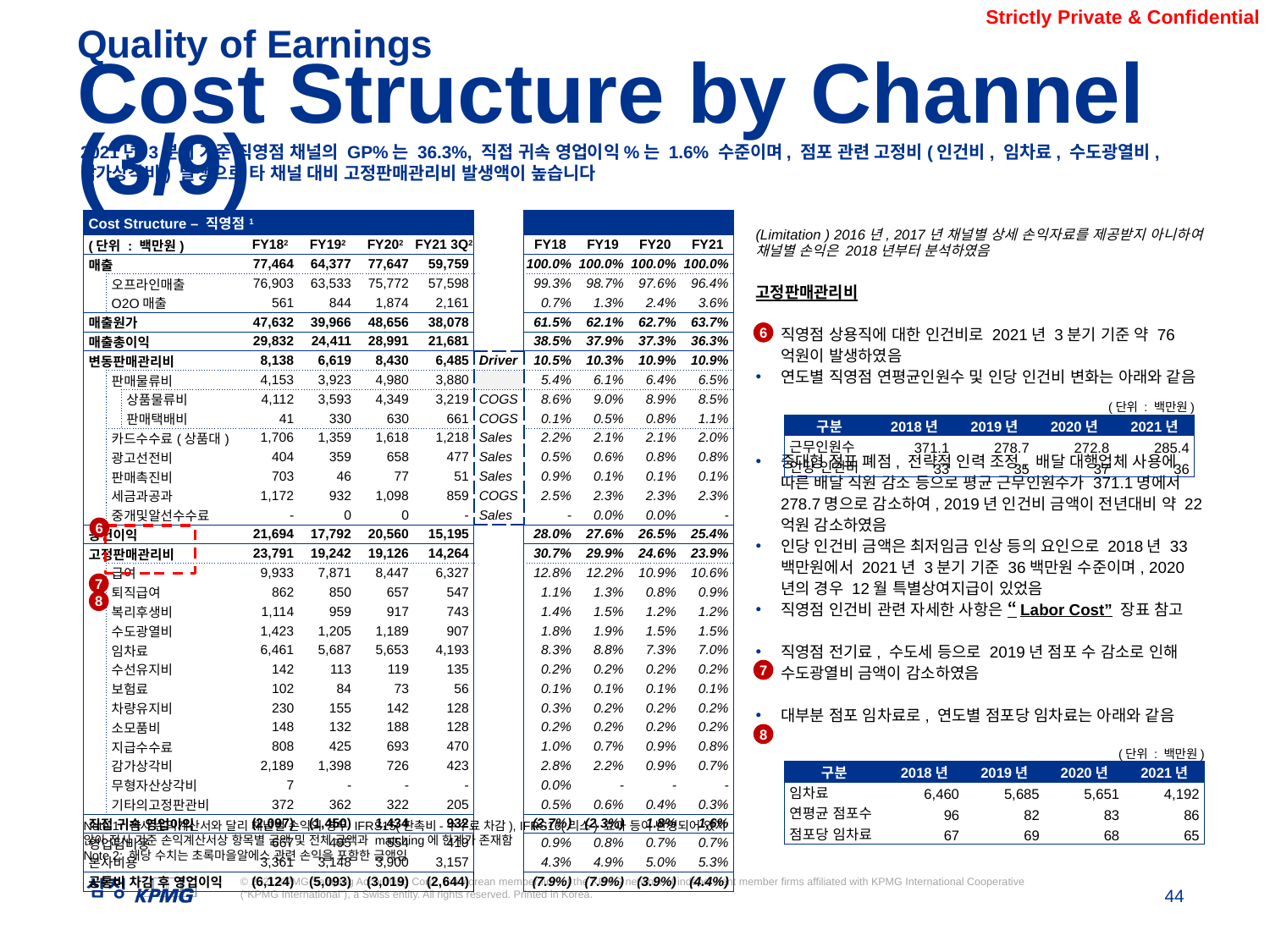

Quality of Earnings
Cost Structure by Channel (3/9)
2021년 3분기 기준 직영점 채널의 GP%는 36.3%, 직접 귀속 영업이익%는 1.6% 수준이며, 점포 관련 고정비(인건비, 임차료, 수도광열비, 감가상각비) 발생으로 타 채널 대비 고정판매관리비 발생액이 높습니다

| Cost Structure – 직영점1 |  |  |  |  |  |  |  |  |  |  |  |
| --- | --- | --- | --- | --- | --- | --- | --- | --- | --- | --- | --- |
| (단위 : 백만원) |  |  | FY182 | FY192 | FY202 | FY21 3Q2 |  | FY18 | FY19 | FY20 | FY21 |
| 매출 |  |  | 77,464 | 64,377 | 77,647 | 59,759 |  | 100.0% | 100.0% | 100.0% | 100.0% |
|  | 오프라인매출 |  | 76,903 | 63,533 | 75,772 | 57,598 |  | 99.3% | 98.7% | 97.6% | 96.4% |
|  | O2O매출 |  | 561 | 844 | 1,874 | 2,161 |  | 0.7% | 1.3% | 2.4% | 3.6% |
| 매출원가 |  |  | 47,632 | 39,966 | 48,656 | 38,078 |  | 61.5% | 62.1% | 62.7% | 63.7% |
| 매출총이익 |  |  | 29,832 | 24,411 | 28,991 | 21,681 |  | 38.5% | 37.9% | 37.3% | 36.3% |
| 변동판매관리비 |  |  | 8,138 | 6,619 | 8,430 | 6,485 | Driver | 10.5% | 10.3% | 10.9% | 10.9% |
|  | 판매물류비 |  | 4,153 | 3,923 | 4,980 | 3,880 |  | 5.4% | 6.1% | 6.4% | 6.5% |
|  |  | 상품물류비 | 4,112 | 3,593 | 4,349 | 3,219 | COGS | 8.6% | 9.0% | 8.9% | 8.5% |
|  |  | 판매택배비 | 41 | 330 | 630 | 661 | COGS | 0.1% | 0.5% | 0.8% | 1.1% |
|  | 카드수수료(상품대) | 카드수수료(상품대) | 1,706 | 1,359 | 1,618 | 1,218 | Sales | 2.2% | 2.1% | 2.1% | 2.0% |
|  | 광고선전비 |  | 404 | 359 | 658 | 477 | Sales | 0.5% | 0.6% | 0.8% | 0.8% |
|  | 판매촉진비 |  | 703 | 46 | 77 | 51 | Sales | 0.9% | 0.1% | 0.1% | 0.1% |
|  | 세금과공과 |  | 1,172 | 932 | 1,098 | 859 | COGS | 2.5% | 2.3% | 2.3% | 2.3% |
|  | 중개및알선수수료 |  | - | 0 | 0 | - | Sales | - | 0.0% | 0.0% | - |
| 공헌이익 |  |  | 21,694 | 17,792 | 20,560 | 15,195 |  | 28.0% | 27.6% | 26.5% | 25.4% |
| 고정판매관리비 |  |  | 23,791 | 19,242 | 19,126 | 14,264 |  | 30.7% | 29.9% | 24.6% | 23.9% |
|  | 급여 |  | 9,933 | 7,871 | 8,447 | 6,327 |  | 12.8% | 12.2% | 10.9% | 10.6% |
|  | 퇴직급여 |  | 862 | 850 | 657 | 547 |  | 1.1% | 1.3% | 0.8% | 0.9% |
|  | 복리후생비 |  | 1,114 | 959 | 917 | 743 |  | 1.4% | 1.5% | 1.2% | 1.2% |
|  | 수도광열비 |  | 1,423 | 1,205 | 1,189 | 907 |  | 1.8% | 1.9% | 1.5% | 1.5% |
|  | 임차료 |  | 6,461 | 5,687 | 5,653 | 4,193 |  | 8.3% | 8.8% | 7.3% | 7.0% |
|  | 수선유지비 |  | 142 | 113 | 119 | 135 |  | 0.2% | 0.2% | 0.2% | 0.2% |
|  | 보험료 |  | 102 | 84 | 73 | 56 |  | 0.1% | 0.1% | 0.1% | 0.1% |
|  | 차량유지비 |  | 230 | 155 | 142 | 128 |  | 0.3% | 0.2% | 0.2% | 0.2% |
|  | 소모품비 |  | 148 | 132 | 188 | 128 |  | 0.2% | 0.2% | 0.2% | 0.2% |
|  | 지급수수료 |  | 808 | 425 | 693 | 470 |  | 1.0% | 0.7% | 0.9% | 0.8% |
|  | 감가상각비 |  | 2,189 | 1,398 | 726 | 423 |  | 2.8% | 2.2% | 0.9% | 0.7% |
|  | 무형자산상각비 |  | 7 | - | - | - |  | 0.0% | - | - | - |
|  | 기타의고정판관비 |  | 372 | 362 | 322 | 205 |  | 0.5% | 0.6% | 0.4% | 0.3% |
| 직접 귀속 영업이익 |  |  | (2,097) | (1,450) | 1,434 | 932 |  | (2.7%) | (2.3%) | 1.8% | 1.6% |
| 영업팀비용 |  |  | 667 | 495 | 554 | 419 |  | 0.9% | 0.8% | 0.7% | 0.7% |
| 본사비용 |  |  | 3,361 | 3,148 | 3,900 | 3,157 |  | 4.3% | 4.9% | 5.0% | 5.3% |
| 공통비 차감 후 영업이익 |  |  | (6,124) | (5,093) | (3,019) | (2,644) |  | (7.9%) | (7.9%) | (3.9%) | (4.4%) |
(Limitation ) 2016년, 2017년 채널별 상세 손익자료를 제공받지 아니하여 채널별 손익은 2018년부터 분석하였음

고정판매관리비

직영점 상용직에 대한 인건비로 2021년 3분기 기준 약 76억원이 발생하였음
연도별 직영점 연평균인원수 및 인당 인건비 변화는 아래와 같음

중대형 점포 폐점, 전략적 인력 조정, 배달 대행업체 사용에 따른 배달 직원 감소 등으로 평균 근무인원수가 371.1명에서 278.7명으로 감소하여, 2019년 인건비 금액이 전년대비 약 22억원 감소하였음
인당 인건비 금액은 최저임금 인상 등의 요인으로 2018년 33백만원에서 2021년 3분기 기준 36백만원 수준이며, 2020년의 경우 12월 특별상여지급이 있었음
직영점 인건비 관련 자세한 사항은 “Labor Cost” 장표 참고

직영점 전기료, 수도세 등으로 2019년 점포 수 감소로 인해 수도광열비 금액이 감소하였음

대부분 점포 임차료로, 연도별 점포당 임차료는 아래와 같음

6
(단위 : 백만원)
| 구분 | 2018년 | 2019년 | 2020년 | 2021년 |
| --- | --- | --- | --- | --- |
| 근무인원수 | 371.1 | 278.7 | 272.8 | 285.4 |
| 인당 인건비 | 33 | 35 | 37 | 36 |
6

7
8
7
8
(단위 : 백만원)
| 구분 | 2018년 | 2019년 | 2020년 | 2021년 |
| --- | --- | --- | --- | --- |
| 임차료 | 6,460 | 5,685 | 5,651 | 4,192 |
| 연평균 점포수 | 96 | 82 | 83 | 86 |
| 점포당 임차료 | 67 | 69 | 68 | 65 |
Note 1: 전사 손익계산서와 달리 채널별 손익의 경우 IFRS15(판촉비-수수료 차감), IFRS16(리스) 효과 등이 반영되어 있지 않아 전사 기준 손익계산서상 항목별 금액 및 전체 금액과 matching에 한계가 존재함
Note 2: 해당 수치는 초록마을알에스 관련 손익을 포함한 금액임